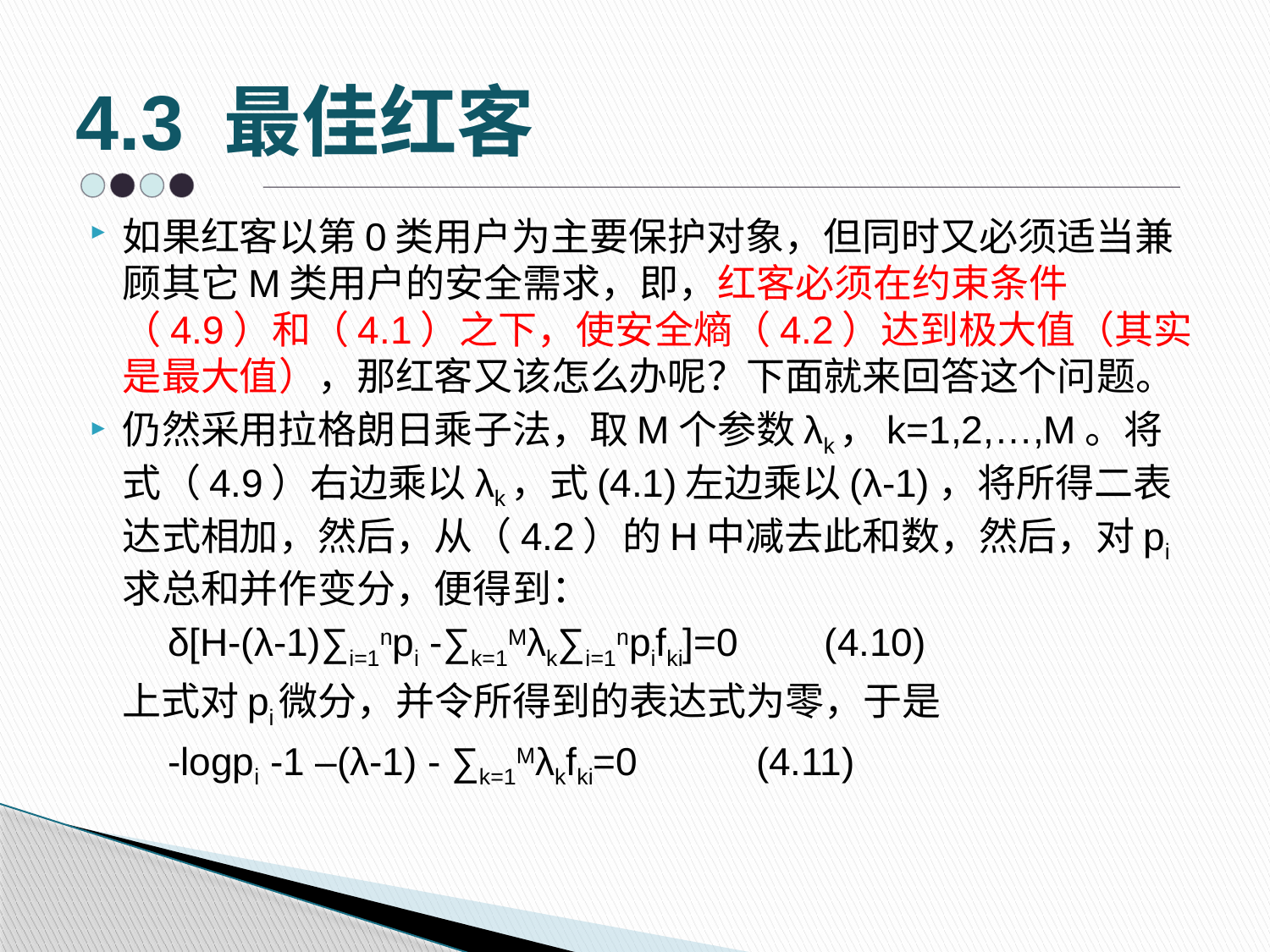

# 4.3 最佳红客

如果红客以第0类用户为主要保护对象，但同时又必须适当兼顾其它M类用户的安全需求，即，红客必须在约束条件（4.9）和（4.1）之下，使安全熵（4.2）达到极大值（其实是最大值），那红客又该怎么办呢？下面就来回答这个问题。
仍然采用拉格朗日乘子法，取M个参数λk，k=1,2,…,M。将式（4.9）右边乘以λk，式(4.1)左边乘以(λ-1)，将所得二表达式相加，然后，从（4.2）的H中减去此和数，然后，对pi求总和并作变分，便得到：
δ[H-(λ-1)∑i=1npi -∑k=1Mλk∑i=1npifki]=0        (4.10)
上式对pi微分，并令所得到的表达式为零，于是
-logpi -1 –(λ-1) - ∑k=1Mλkfki=0           (4.11)